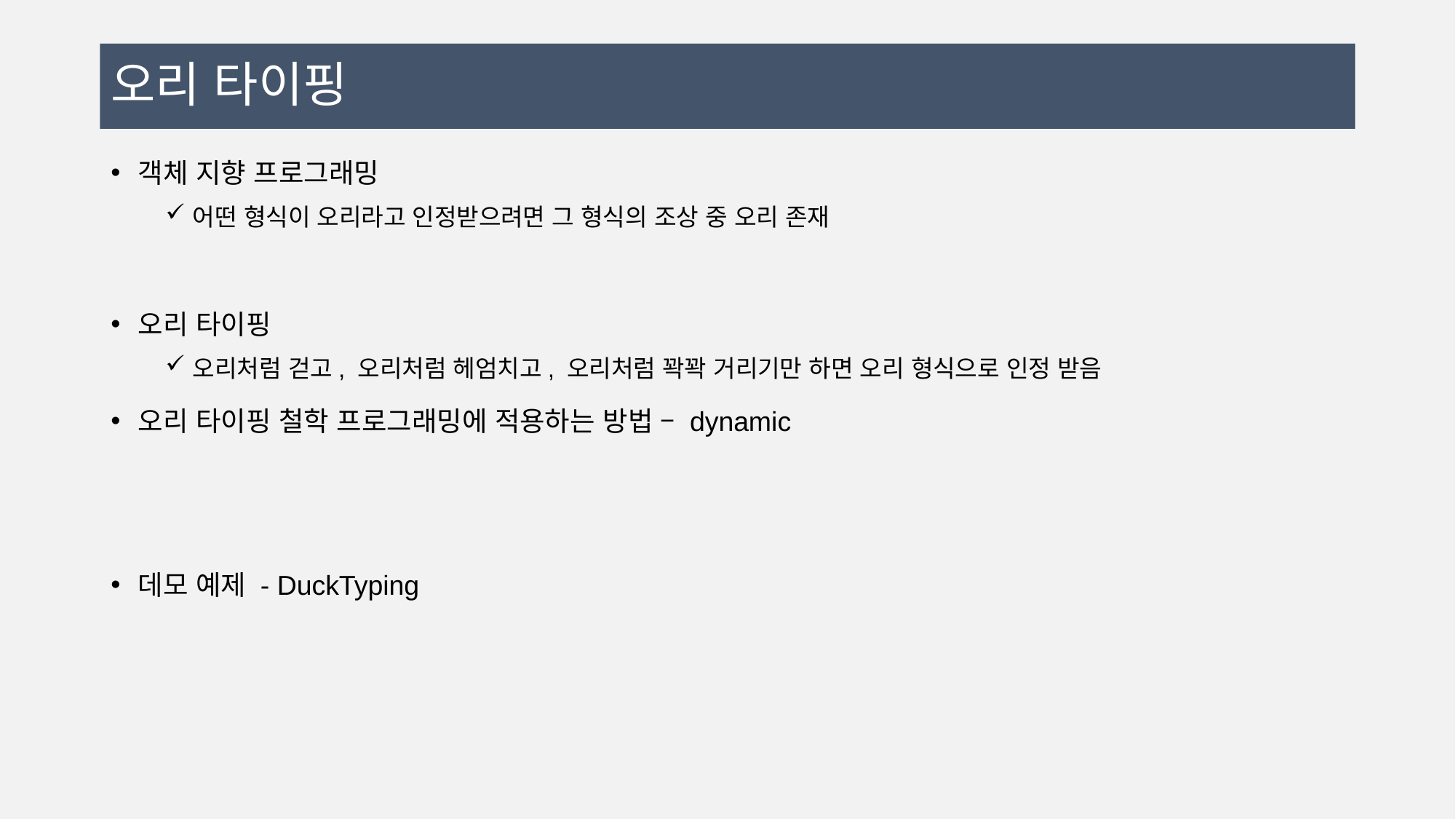

# 오리 타이핑
객체 지향 프로그래밍
어떤 형식이 오리라고 인정받으려면 그 형식의 조상 중 오리 존재

오리 타이핑
오리처럼 걷고, 오리처럼 헤엄치고, 오리처럼 꽉꽉 거리기만 하면 오리 형식으로 인정 받음
오리 타이핑 철학 프로그래밍에 적용하는 방법 – dynamic

데모 예제 - DuckTyping